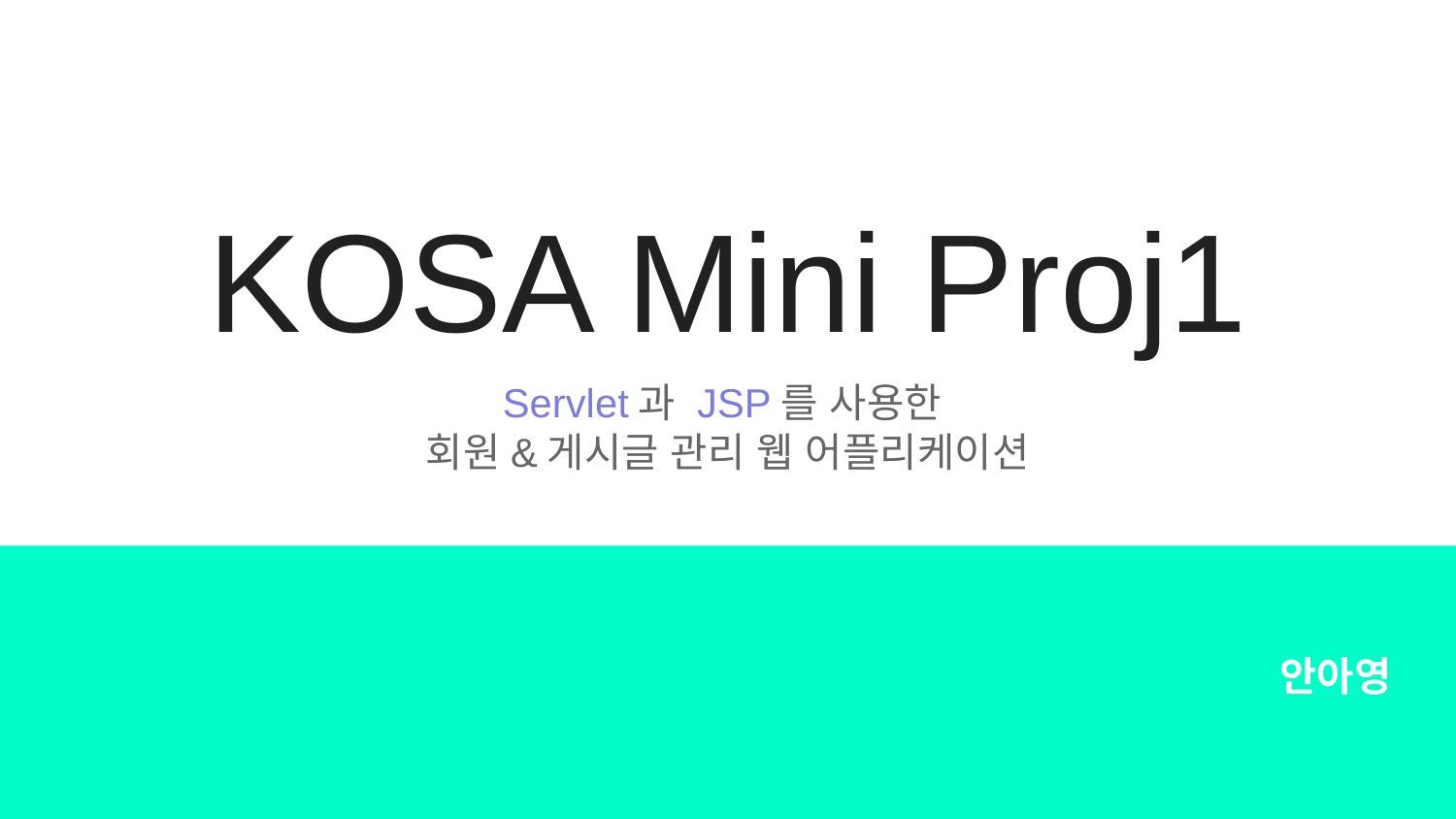

# KOSA Mini Proj1
Servlet과 JSP를 사용한
회원&게시글 관리 웹 어플리케이션
안아영